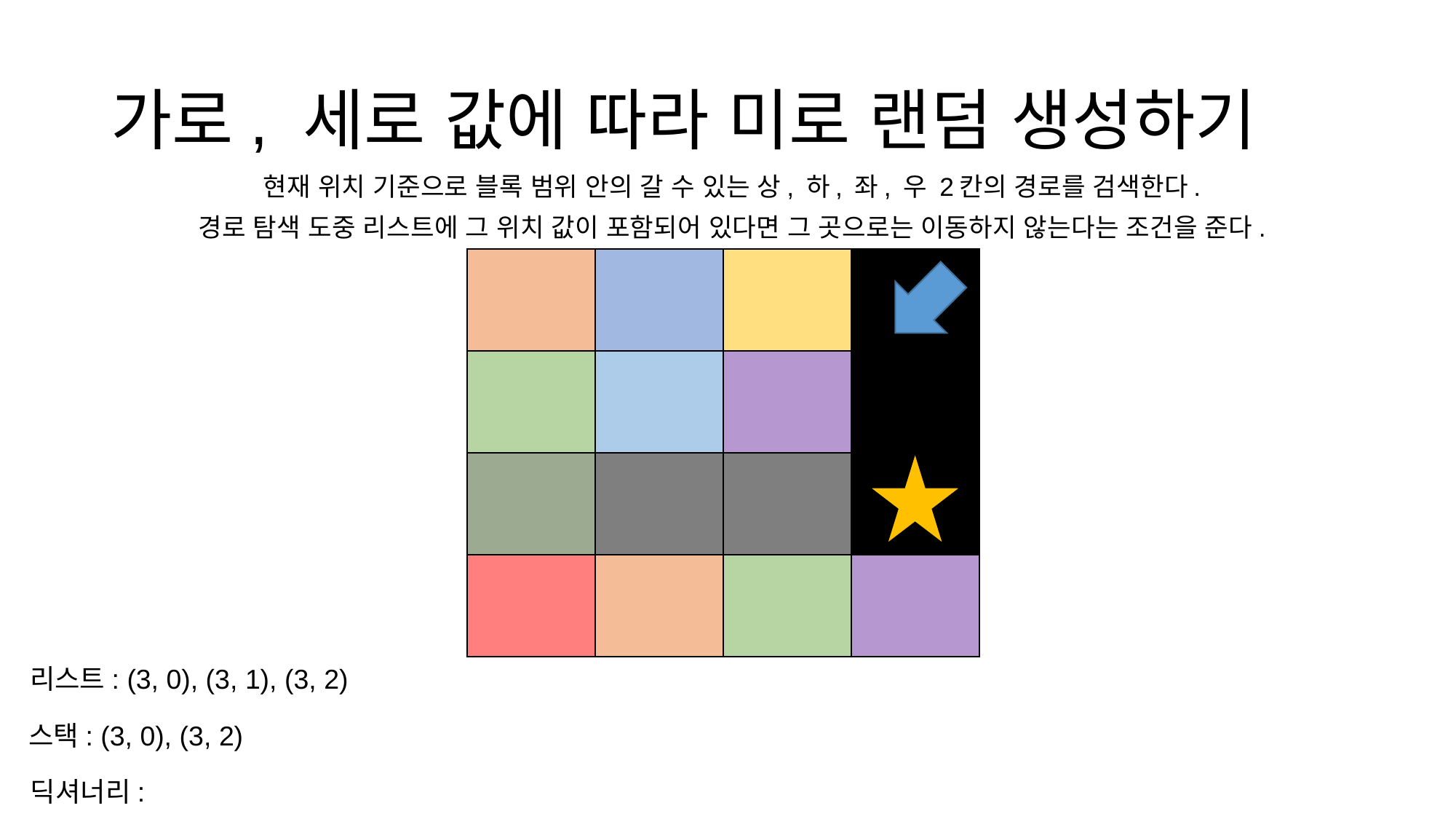

# 가로, 세로 값에 따라 미로 랜덤 생성하기
현재 위치 기준으로 블록 범위 안의 갈 수 있는 상, 하, 좌, 우 2칸의 경로를 검색한다.
경로 탐색 도중 리스트에 그 위치 값이 포함되어 있다면 그 곳으로는 이동하지 않는다는 조건을 준다.

리스트: (3, 0), (3, 1), (3, 2)
스택: (3, 0), (3, 2)
딕셔너리: